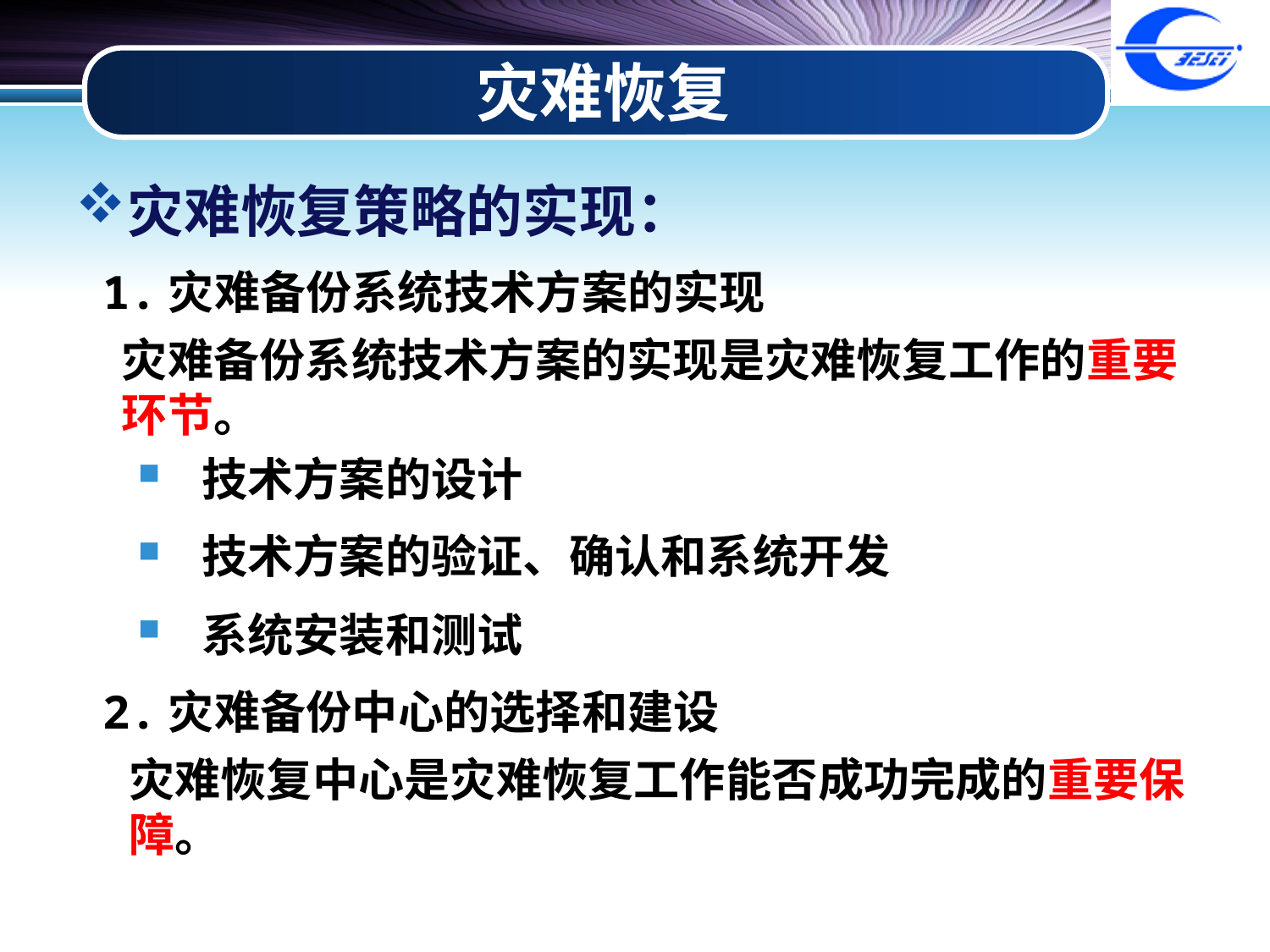

# 灾难恢复
灾难恢复策略的实现：
1.灾难备份系统技术方案的实现
灾难备份系统技术方案的实现是灾难恢复工作的重要环节。
技术方案的设计
技术方案的验证、确认和系统开发
系统安装和测试
2.灾难备份中心的选择和建设
灾难恢复中心是灾难恢复工作能否成功完成的重要保障。